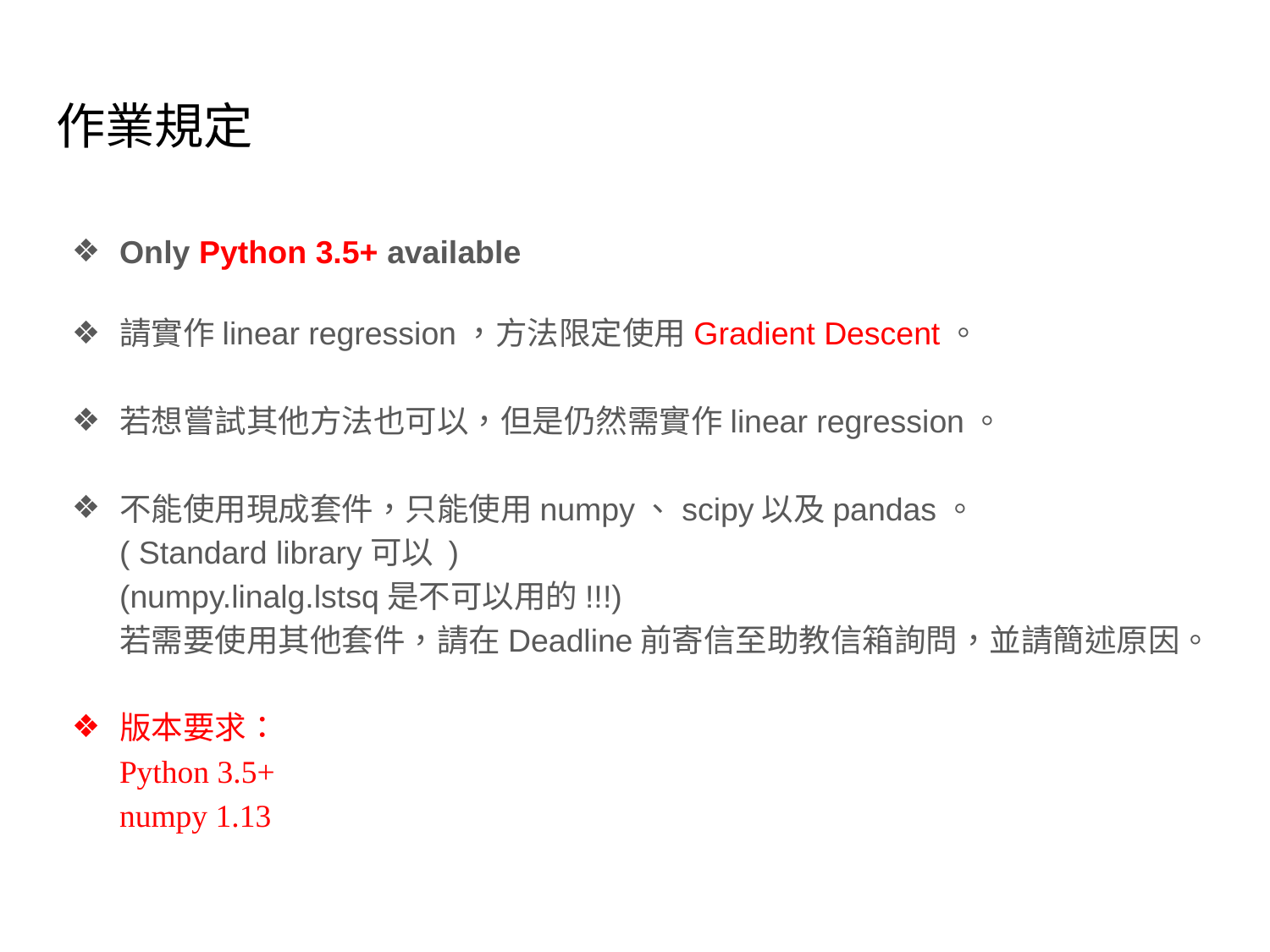

# 作業規定
Only Python 3.5+ available
請實作linear regression，方法限定使用Gradient Descent。
若想嘗試其他方法也可以，但是仍然需實作linear regression。
不能使用現成套件，只能使用numpy、scipy以及pandas。
( Standard library可以 )
(numpy.linalg.lstsq是不可以用的!!!)
若需要使用其他套件，請在Deadline前寄信至助教信箱詢問，並請簡述原因。
版本要求：
Python 3.5+
numpy 1.13